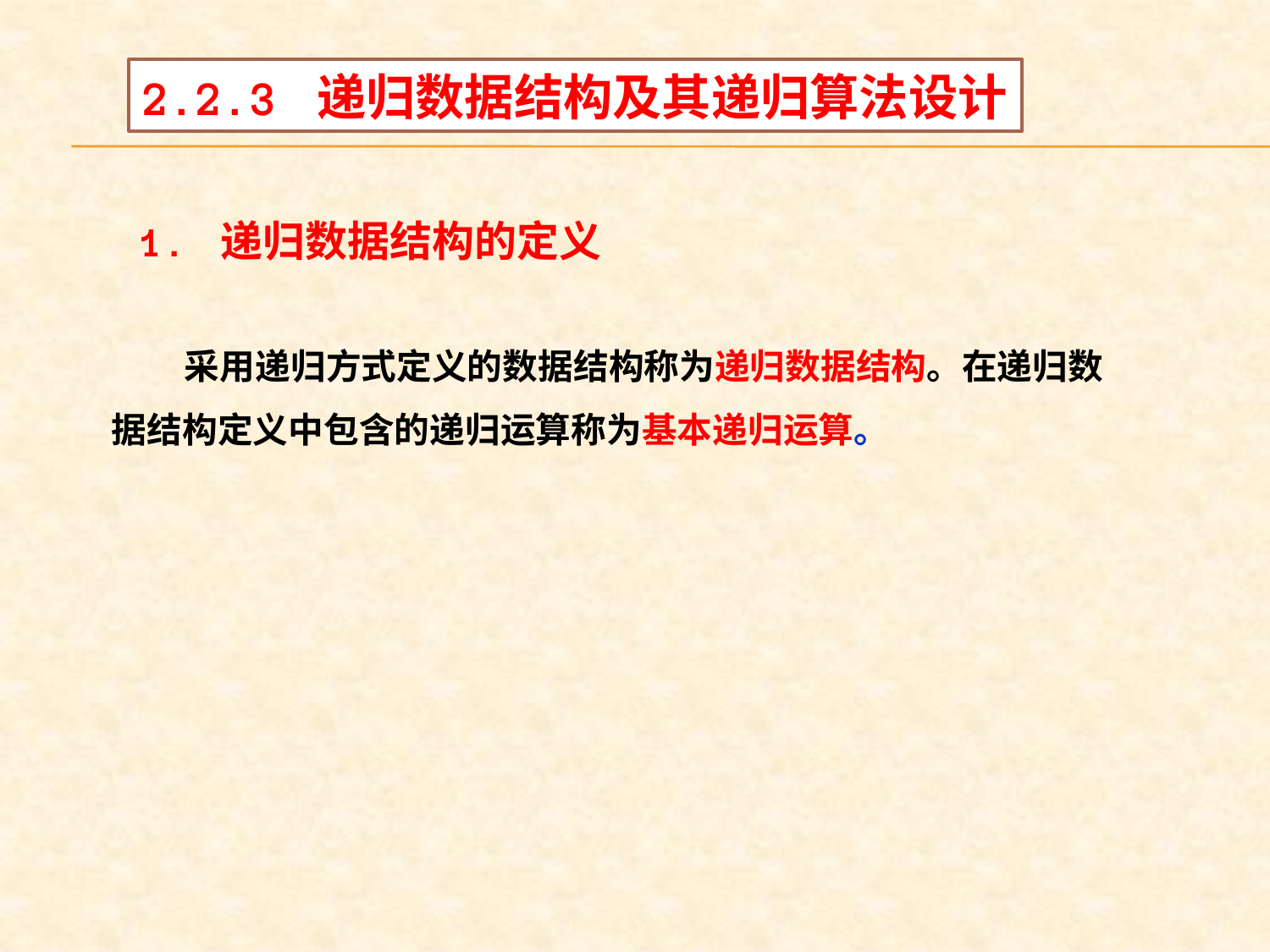

2.2.3 递归数据结构及其递归算法设计
1. 递归数据结构的定义
        采用递归方式定义的数据结构称为递归数据结构。在递归数据结构定义中包含的递归运算称为基本递归运算。